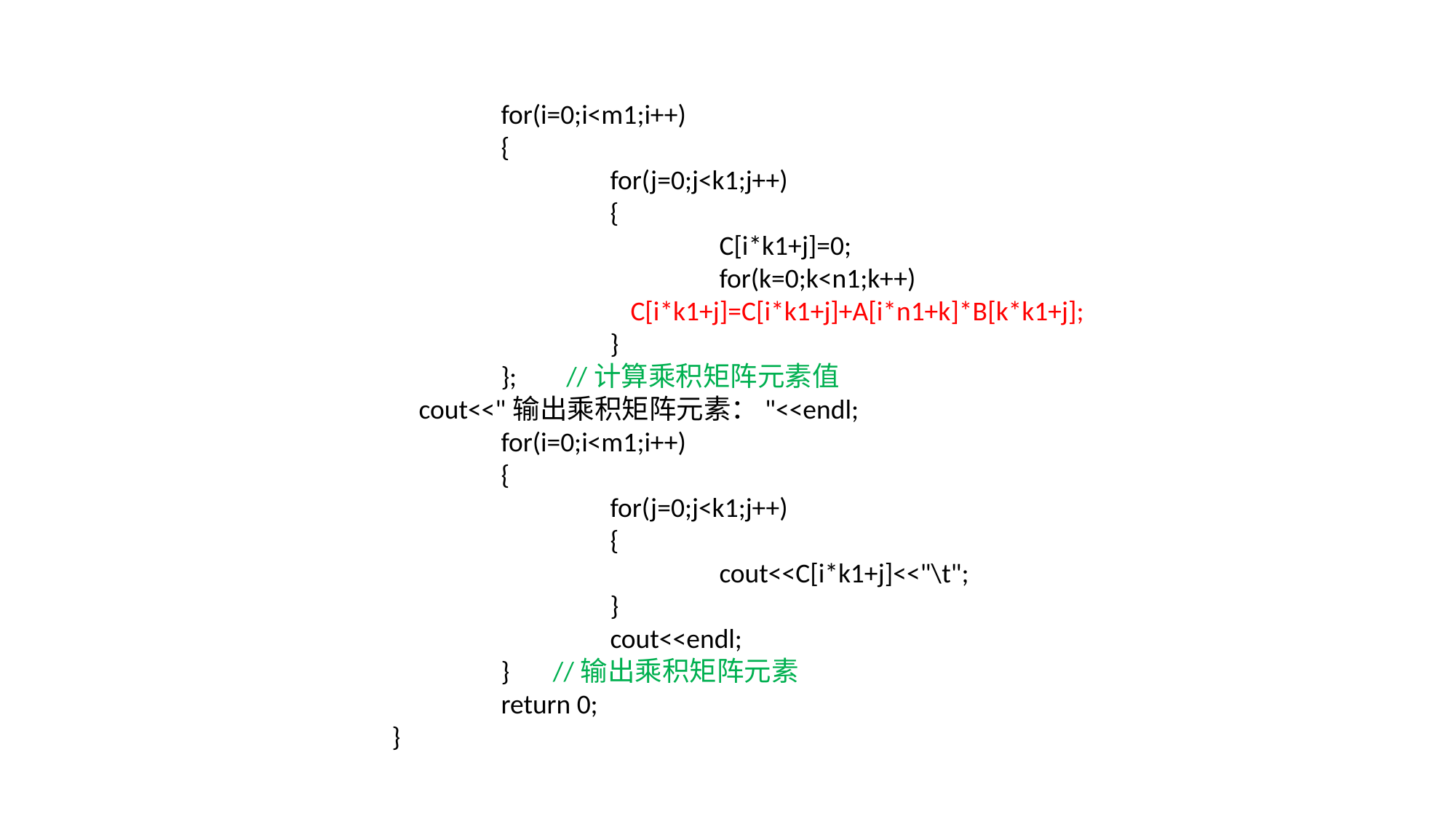

for(i=0;i<m1;i++)
		{
			for(j=0;j<k1;j++)
			{
				C[i*k1+j]=0;
				for(k=0;k<n1;k++)				                     C[i*k1+j]=C[i*k1+j]+A[i*n1+k]*B[k*k1+j];
			}
		};        //计算乘积矩阵元素值
                      cout<<"输出乘积矩阵元素："<<endl;
		for(i=0;i<m1;i++)
		{
			for(j=0;j<k1;j++)
			{
				cout<<C[i*k1+j]<<"\t";
			}
			cout<<endl;
		}       //输出乘积矩阵元素
		return 0;
	}